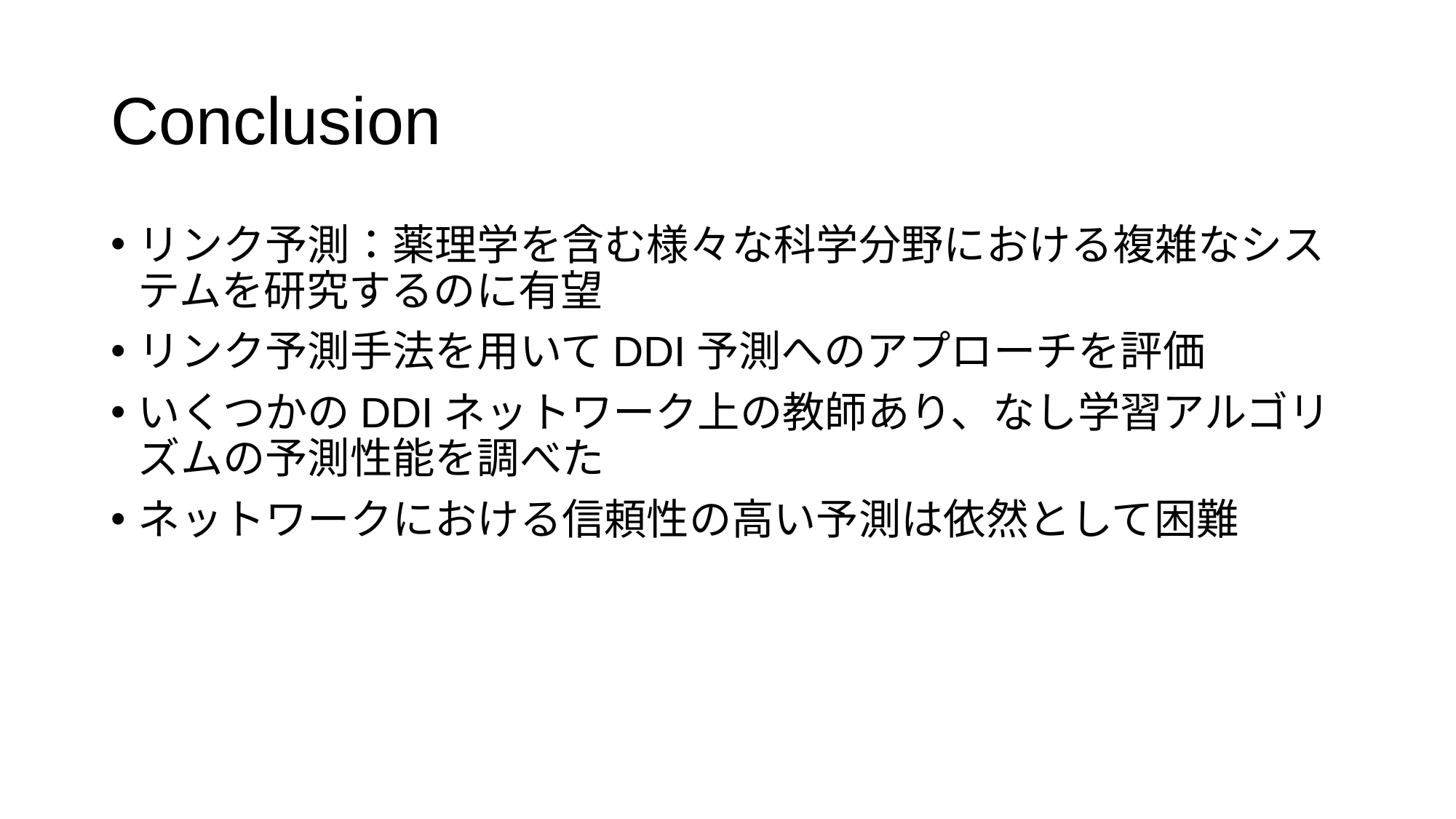

# Conclusion
リンク予測：薬理学を含む様々な科学分野における複雑なシステムを研究するのに有望
リンク予測手法を用いてDDI予測へのアプローチを評価
いくつかのDDIネットワーク上の教師あり、なし学習アルゴリズムの予測性能を調べた
ネットワークにおける信頼性の高い予測は依然として困難